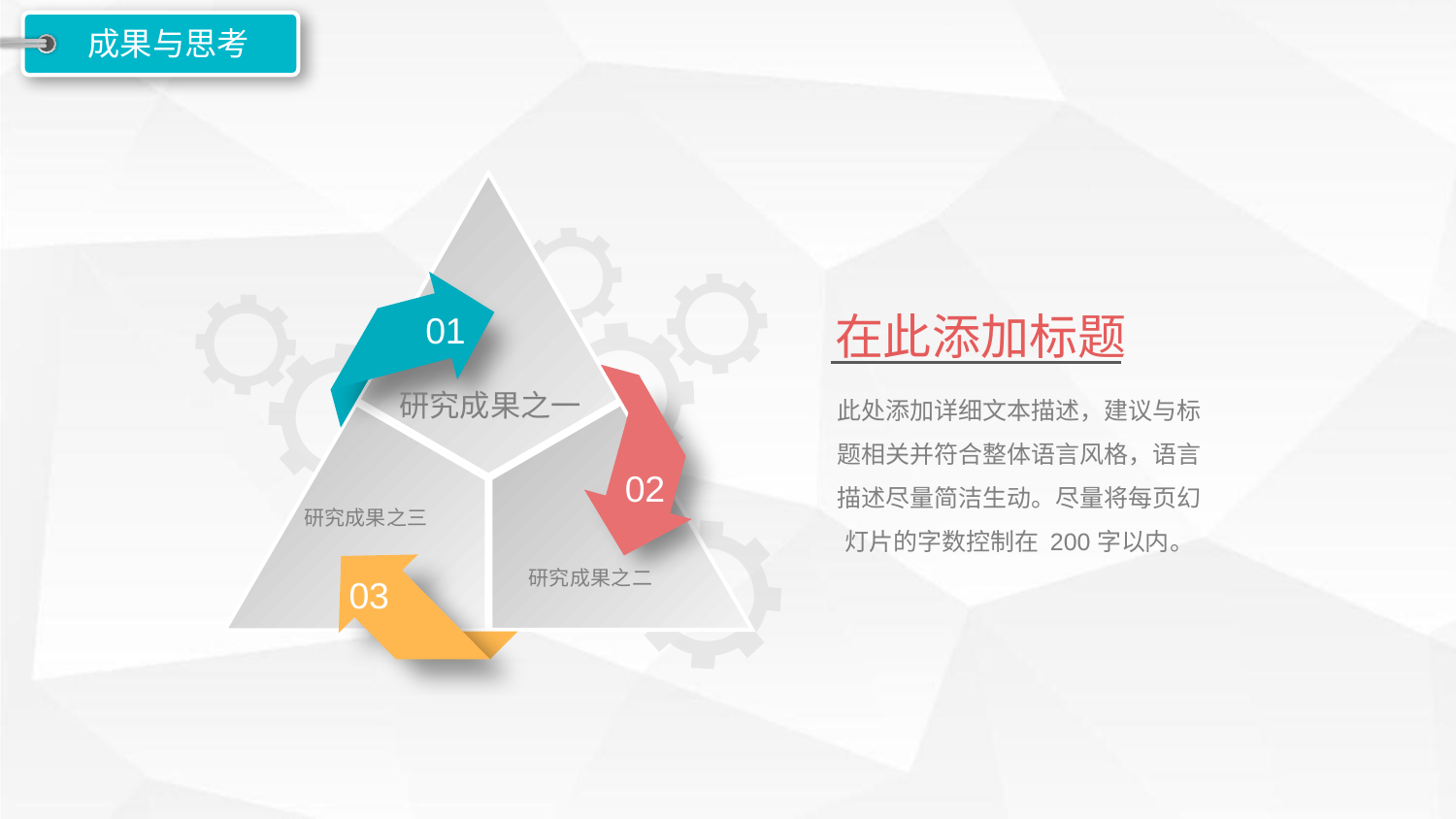

成果与思考

01

在此添加标题

02
此处添加详细文本描述，建议与标题相关并符合整体语言风格，语言描述尽量简洁生动。尽量将每页幻灯片的字数控制在 200字以内。
研究成果之一
研究成果之三

03

研究成果之二